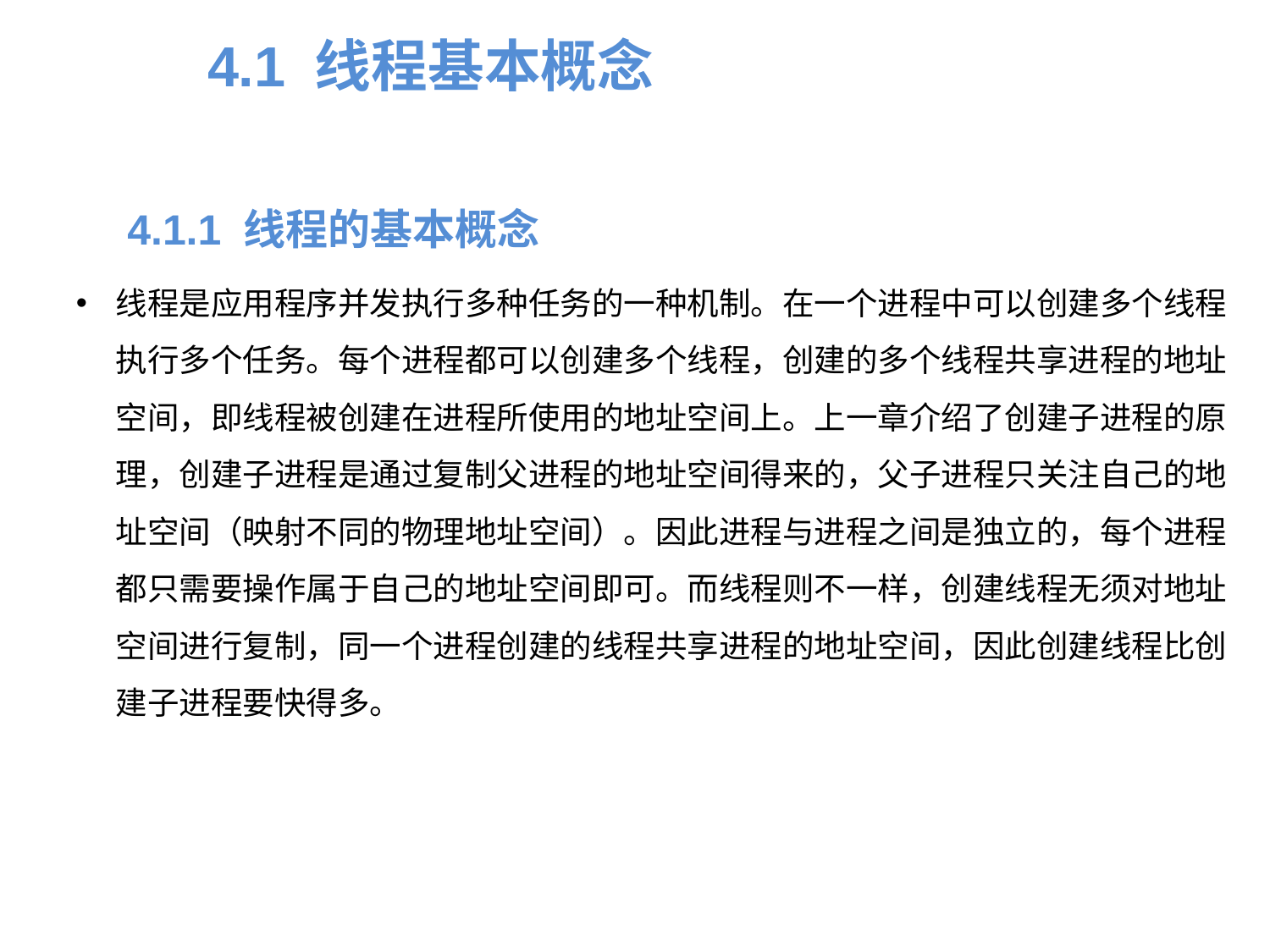

4.1 线程基本概念
4.1.1 线程的基本概念
线程是应用程序并发执行多种任务的一种机制。在一个进程中可以创建多个线程执行多个任务。每个进程都可以创建多个线程，创建的多个线程共享进程的地址空间，即线程被创建在进程所使用的地址空间上。上一章介绍了创建子进程的原理，创建子进程是通过复制父进程的地址空间得来的，父子进程只关注自己的地址空间（映射不同的物理地址空间）。因此进程与进程之间是独立的，每个进程都只需要操作属于自己的地址空间即可。而线程则不一样，创建线程无须对地址空间进行复制，同一个进程创建的线程共享进程的地址空间，因此创建线程比创建子进程要快得多。